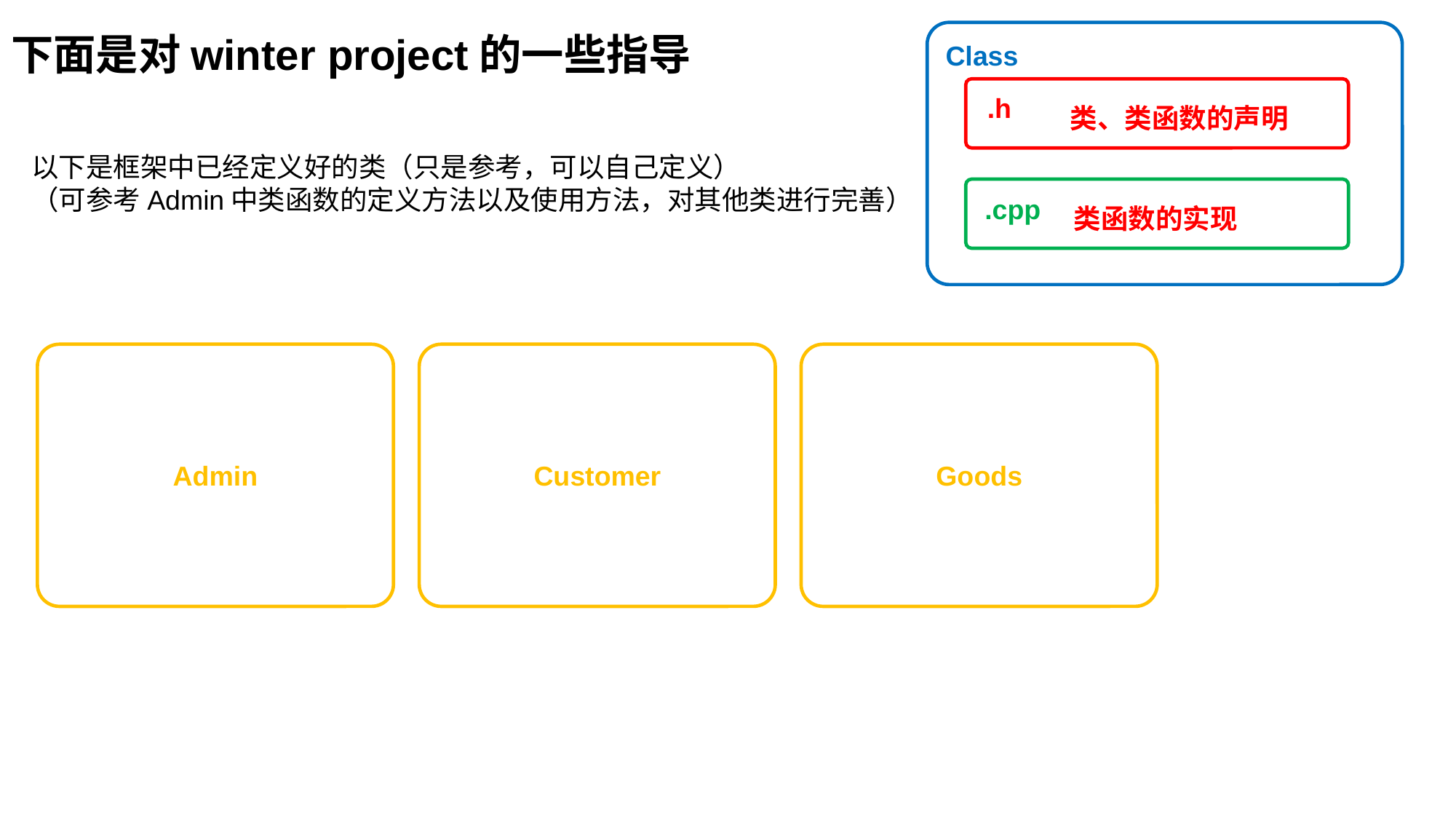

下面是对winter project的一些指导

Class

.h
类、类函数的声明

.cpp
类函数的实现
以下是框架中已经定义好的类（只是参考，可以自己定义）
（可参考Admin中类函数的定义方法以及使用方法，对其他类进行完善）
Admin

Customer

Goods